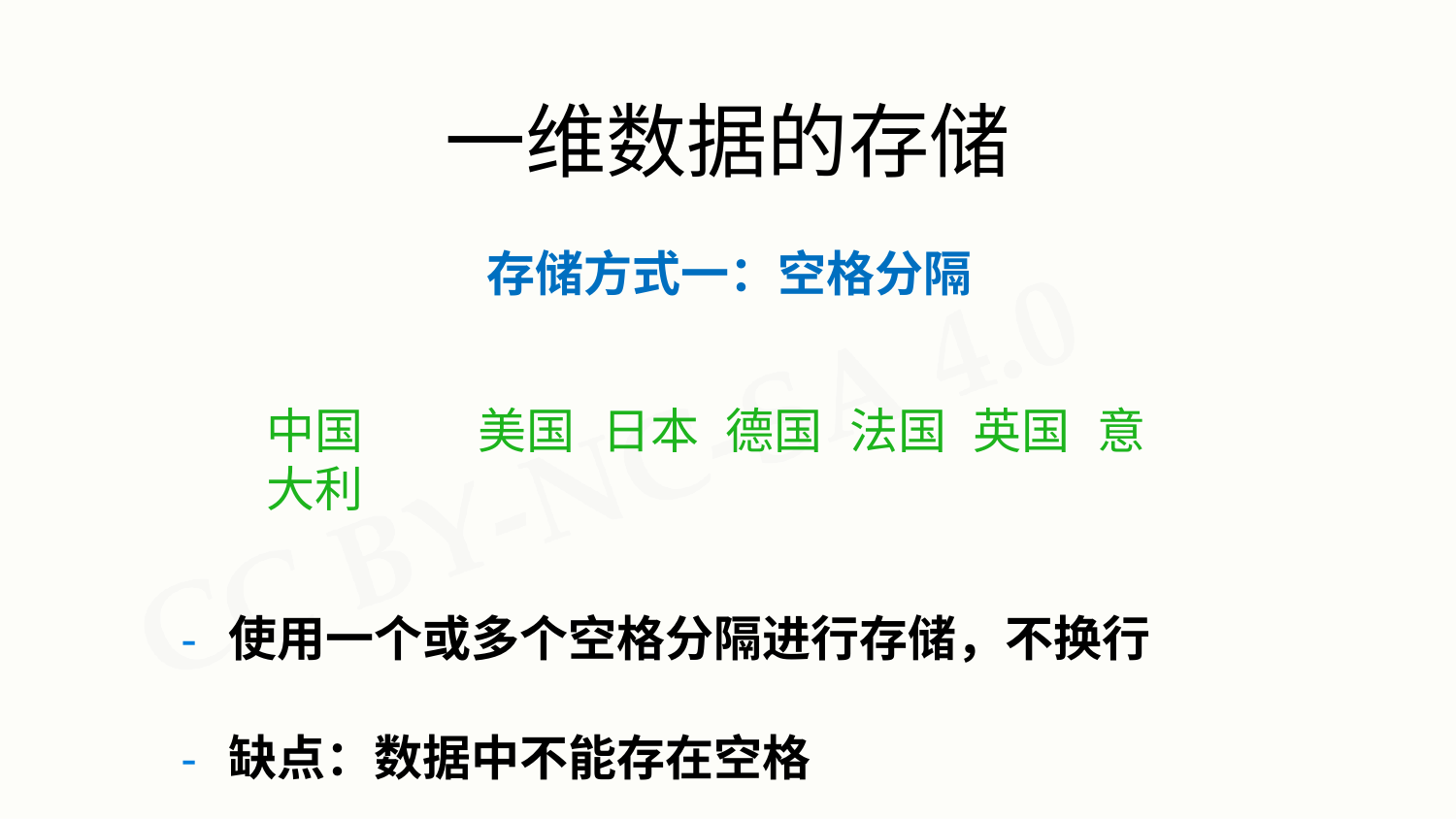

# 一维数据的存储
存储方式一：空格分隔

中国	美国	日本	德国	法国	英国	意大利

- 使用一个或多个空格分隔进行存储，不换行

- 缺点：数据中不能存在空格